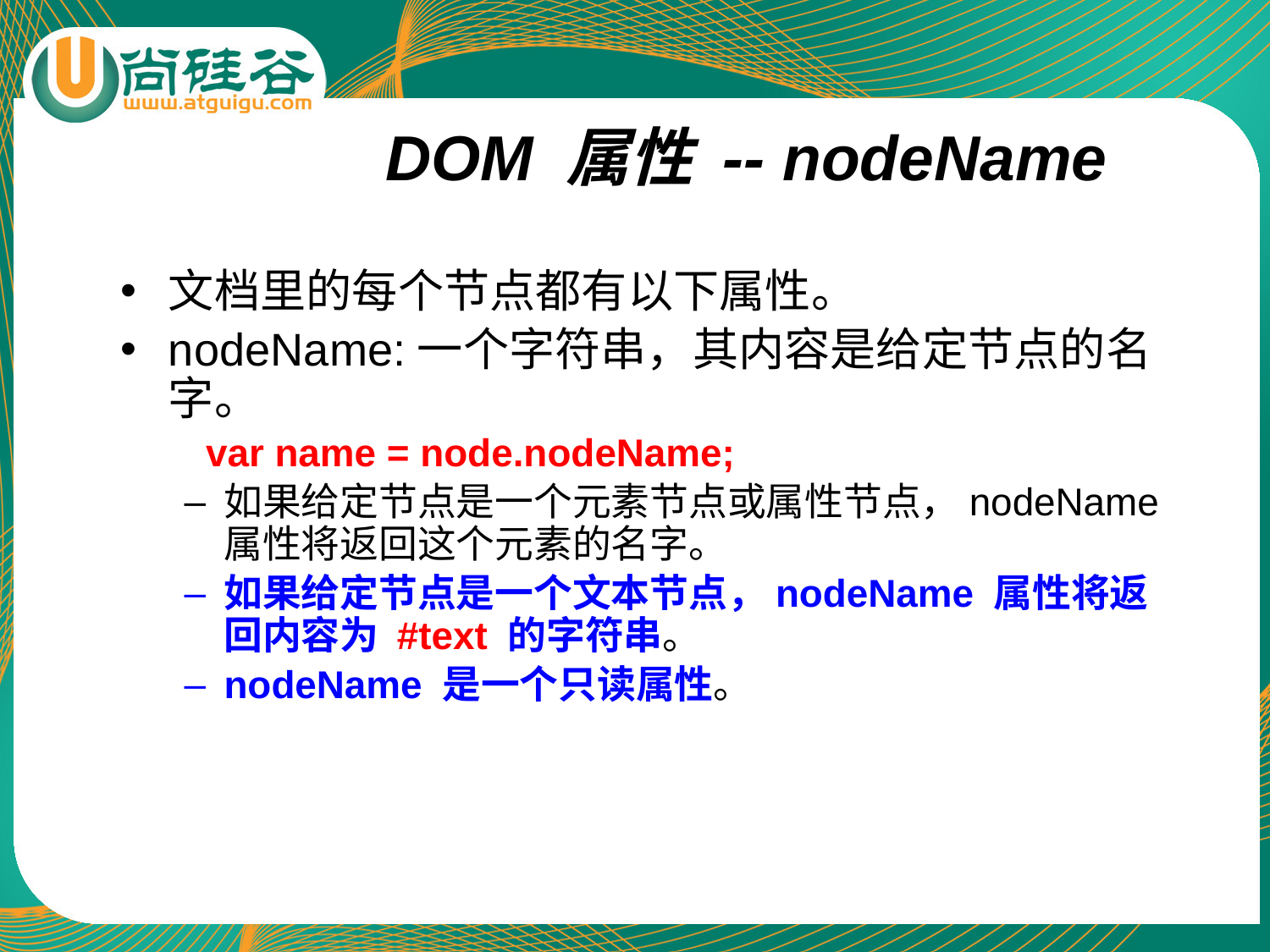

# DOM 属性 -- nodeName
文档里的每个节点都有以下属性。
nodeName:一个字符串，其内容是给定节点的名字。
  var name = node.nodeName;
如果给定节点是一个元素节点或属性节点，nodeName 属性将返回这个元素的名字。
如果给定节点是一个文本节点，nodeName 属性将返回内容为 #text 的字符串。
nodeName 是一个只读属性。